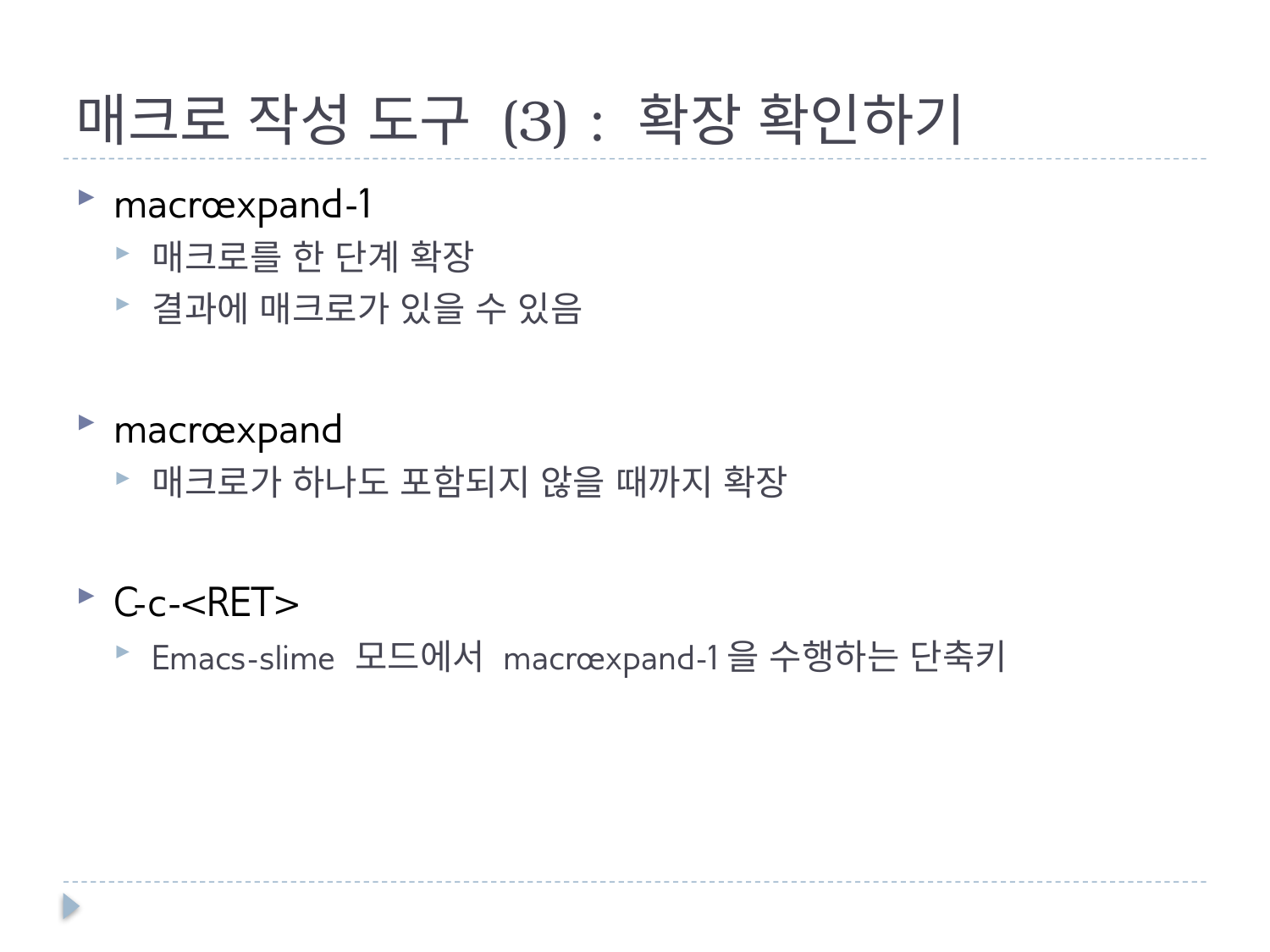

# 매크로 작성 도구 (3) : 확장 확인하기
macroexpand-1
매크로를 한 단계 확장
결과에 매크로가 있을 수 있음

macroexpand
매크로가 하나도 포함되지 않을 때까지 확장

C-c-<RET>
Emacs-slime 모드에서 macroexpand-1을 수행하는 단축키